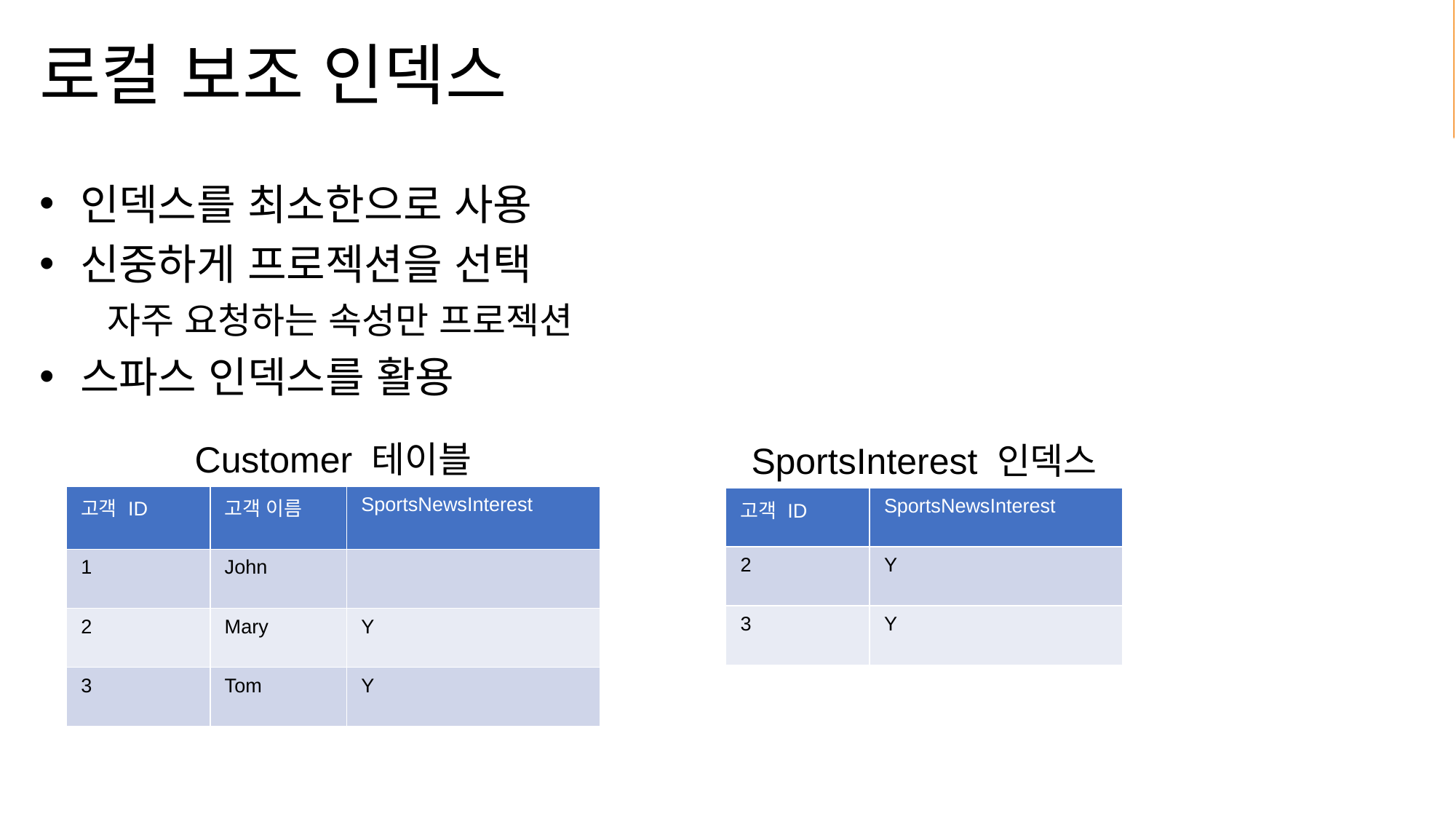

# 로컬 보조 인덱스
인덱스를 최소한으로 사용
신중하게 프로젝션을 선택
자주 요청하는 속성만 프로젝션
스파스 인덱스를 활용
Customer 테이블
SportsInterest 인덱스
| 고객 ID | 고객 이름 | SportsNewsInterest |
| --- | --- | --- |
| 1 | John |  |
| 2 | Mary | Y |
| 3 | Tom | Y |
| 고객 ID | SportsNewsInterest |
| --- | --- |
| 2 | Y |
| 3 | Y |